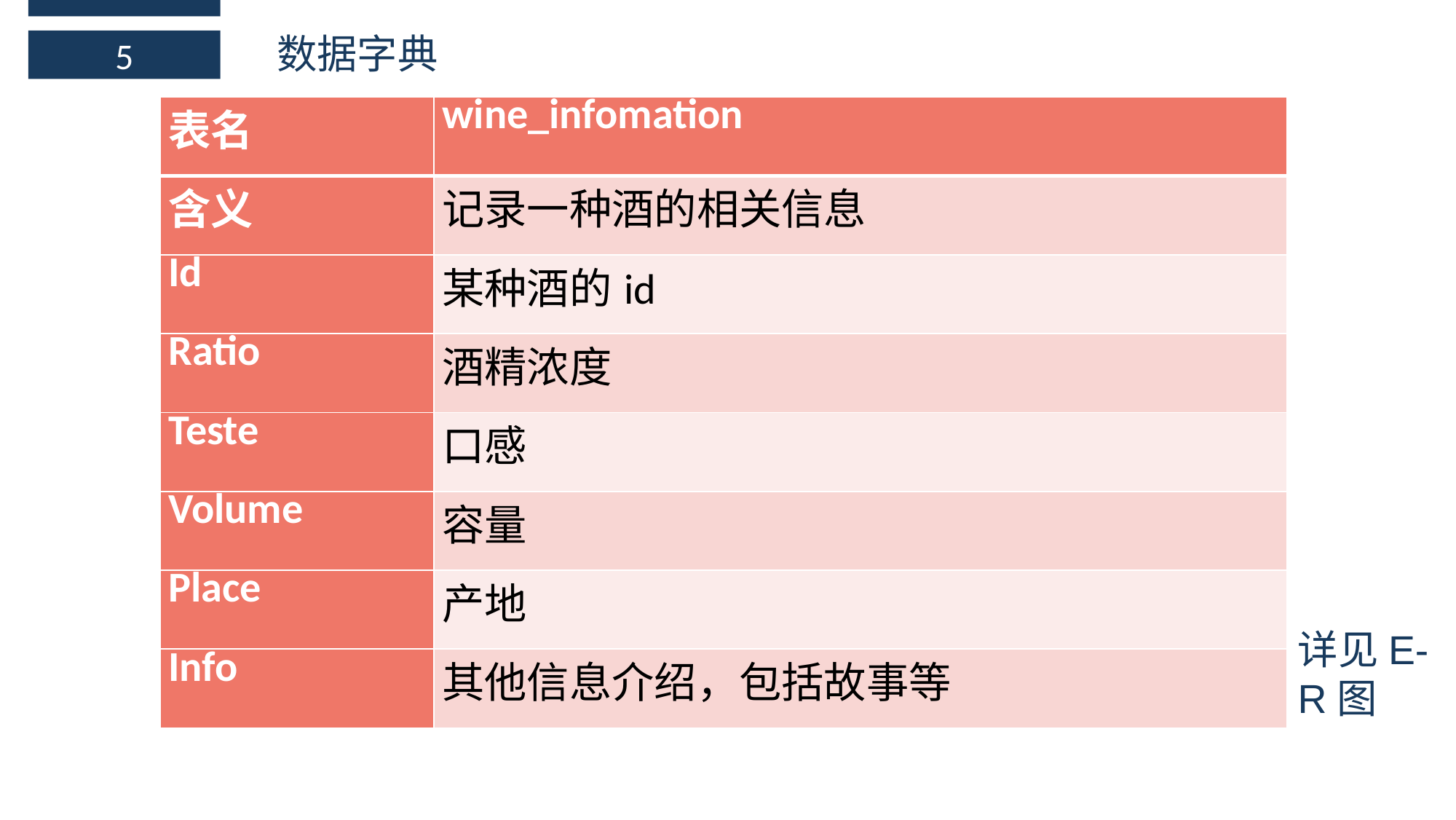

数据字典
5
| 表名 | wine\_infomation |
| --- | --- |
| 含义 | 记录一种酒的相关信息 |
| Id | 某种酒的id |
| Ratio | 酒精浓度 |
| Teste | 口感 |
| Volume | 容量 |
| Place | 产地 |
| Info | 其他信息介绍，包括故事等 |
详见E-R图